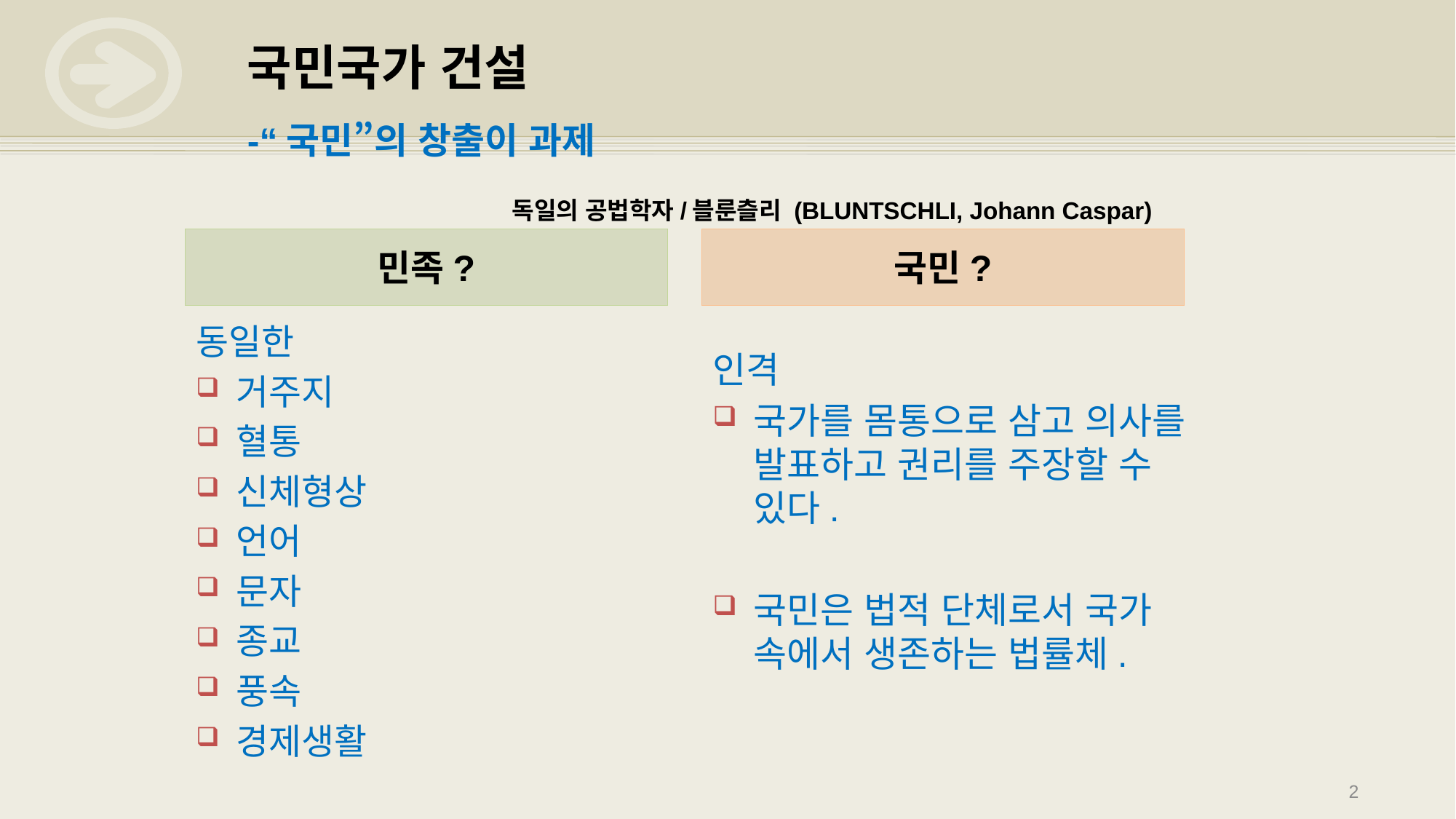

# 국민국가 건설 -“국민”의 창출이 과제 독일의 공법학자/블룬츨리 (BLUNTSCHLI, Johann Caspar)
민족?
국민?
동일한
거주지
혈통
신체형상
언어
문자
종교
풍속
경제생활
인격
국가를 몸통으로 삼고 의사를 발표하고 권리를 주장할 수 있다.

국민은 법적 단체로서 국가 속에서 생존하는 법률체.

2